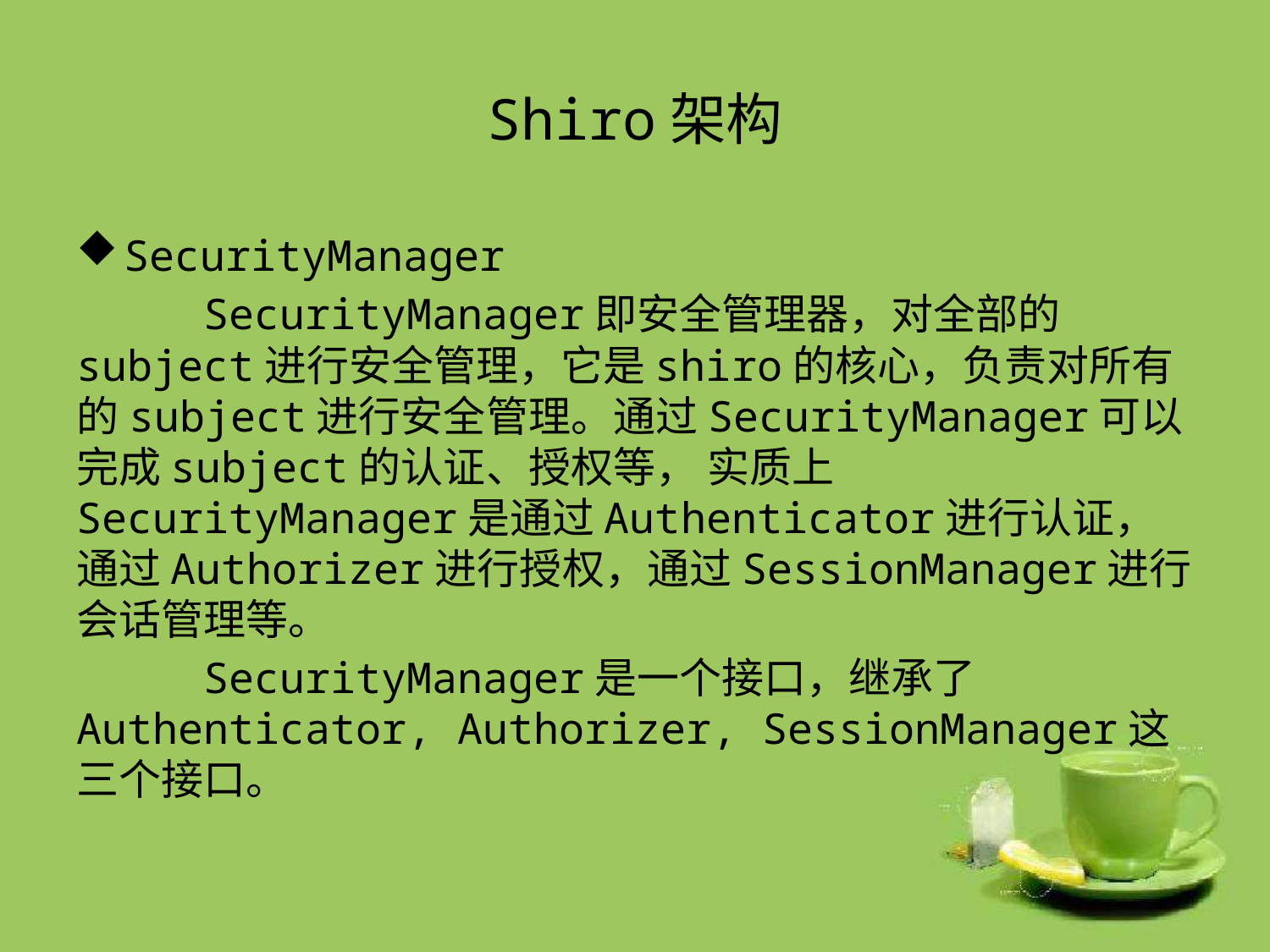

# Shiro架构
SecurityManager
	SecurityManager即安全管理器，对全部的subject进行安全管理，它是shiro的核心，负责对所有的subject进行安全管理。通过SecurityManager可以完成subject的认证、授权等， 实质上SecurityManager是通过Authenticator进行认证，通过Authorizer进行授权，通过SessionManager进行会话管理等。
	SecurityManager是一个接口，继承了Authenticator, Authorizer, SessionManager这三个接口。